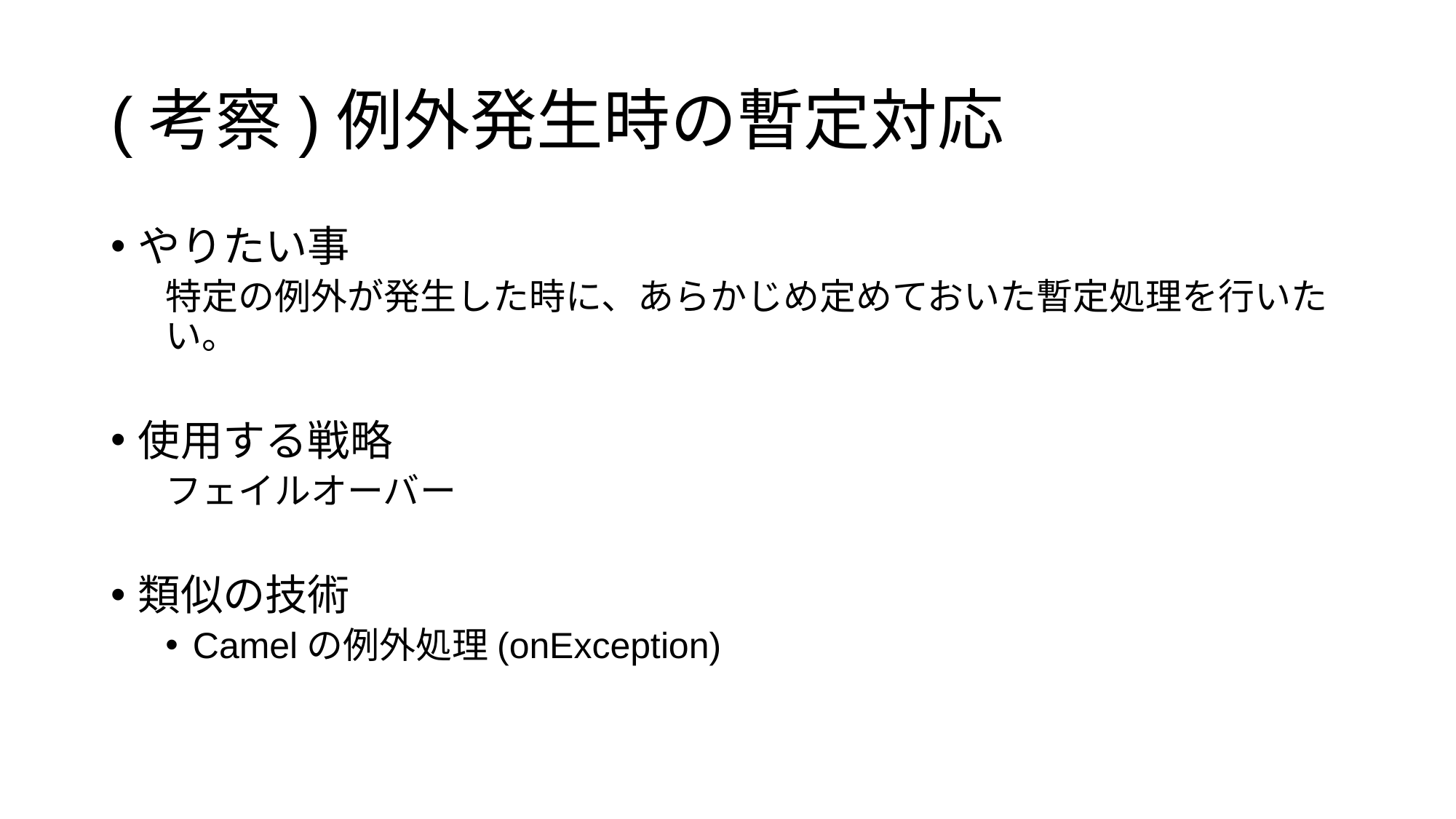

# (考察)例外発生時の暫定対応
やりたい事
特定の例外が発生した時に、あらかじめ定めておいた暫定処理を行いたい。

使用する戦略
フェイルオーバー

類似の技術
Camelの例外処理(onException)